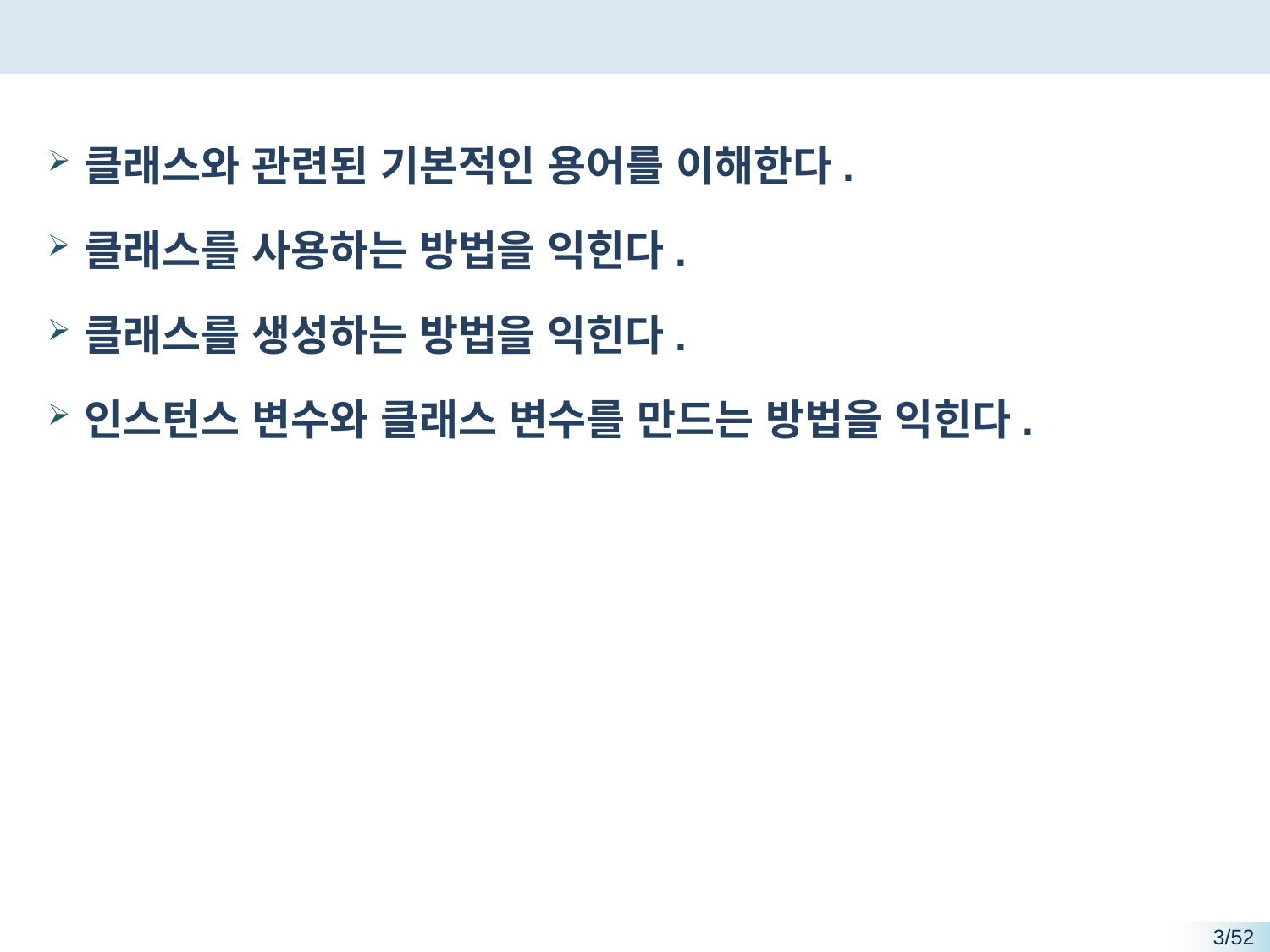

#
클래스와 관련된 기본적인 용어를 이해한다.
클래스를 사용하는 방법을 익힌다.
클래스를 생성하는 방법을 익힌다.
인스턴스 변수와 클래스 변수를 만드는 방법을 익힌다.